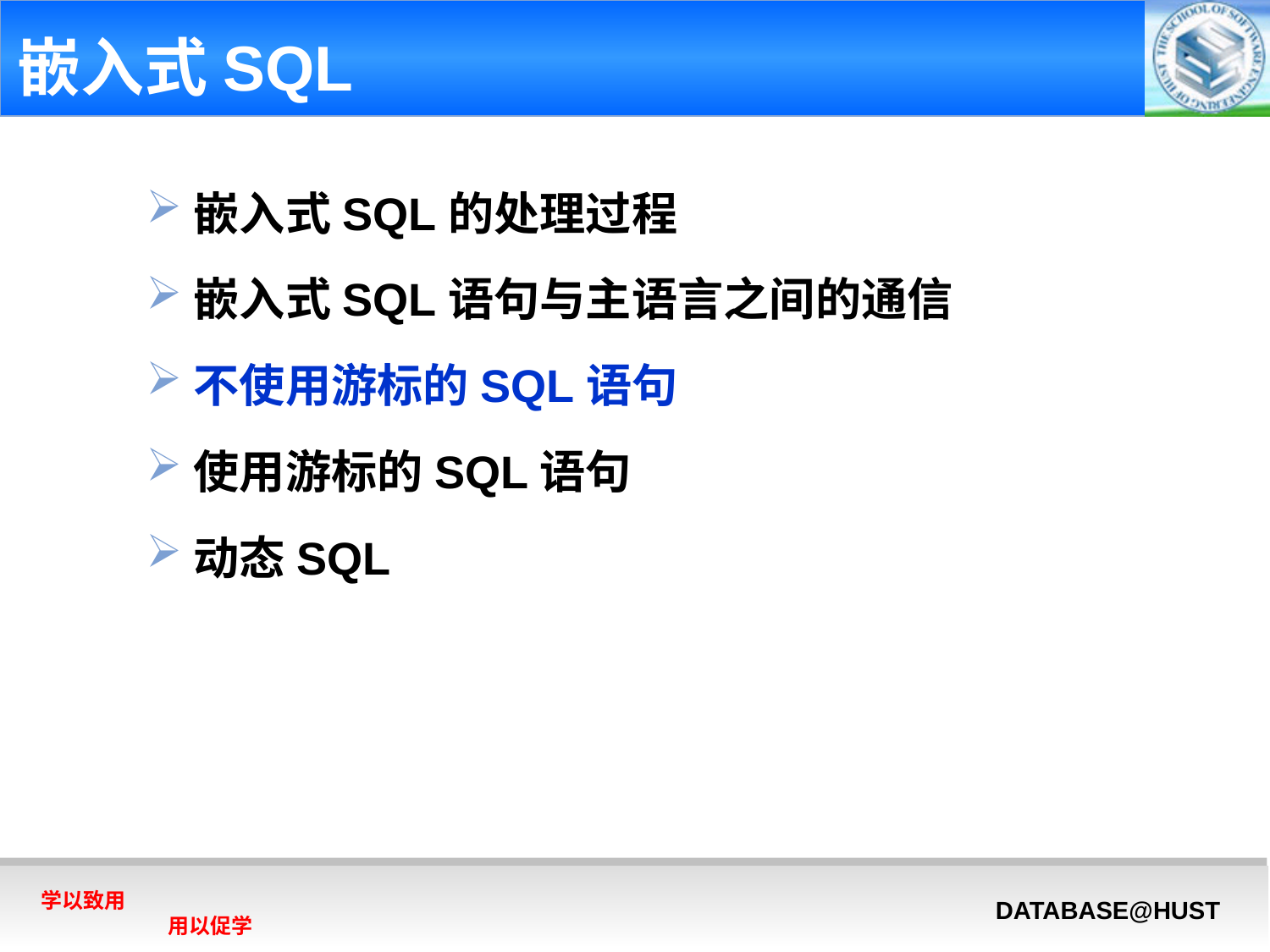

# 嵌入式SQL
嵌入式SQL的处理过程
嵌入式SQL语句与主语言之间的通信
不使用游标的SQL语句
使用游标的SQL语句
动态SQL